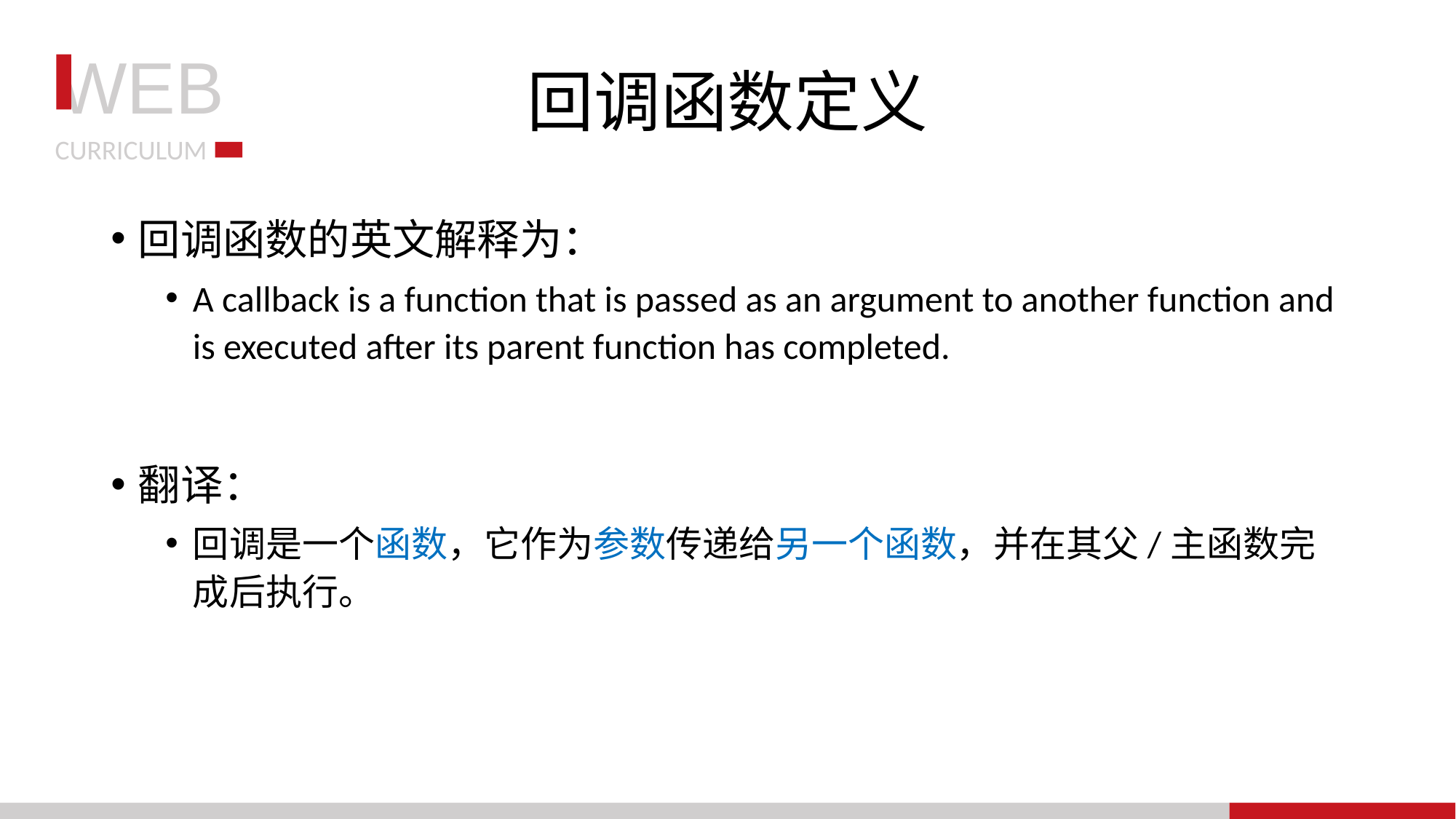

# 回调函数定义
回调函数的英文解释为：
A callback is a function that is passed as an argument to another function and is executed after its parent function has completed.

翻译：
回调是一个函数，它作为参数传递给另一个函数，并在其父/主函数完成后执行。